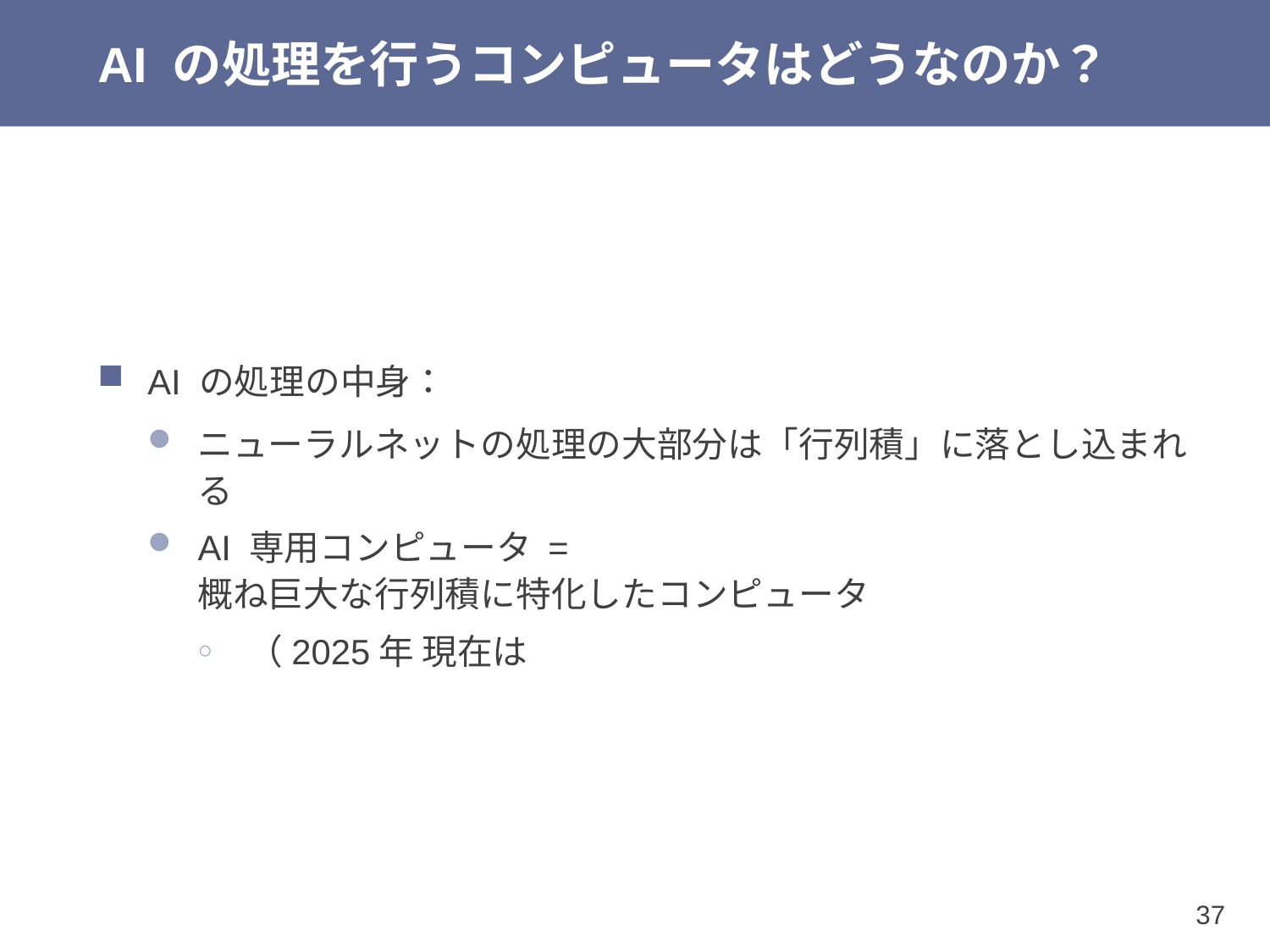

# AI の処理を行うコンピュータはどうなのか？
AI の処理の中身：
ニューラルネットの処理の大部分は「行列積」に落とし込まれる
AI 専用コンピュータ =
概ね巨大な行列積に特化したコンピュータ
（2025年 現在は